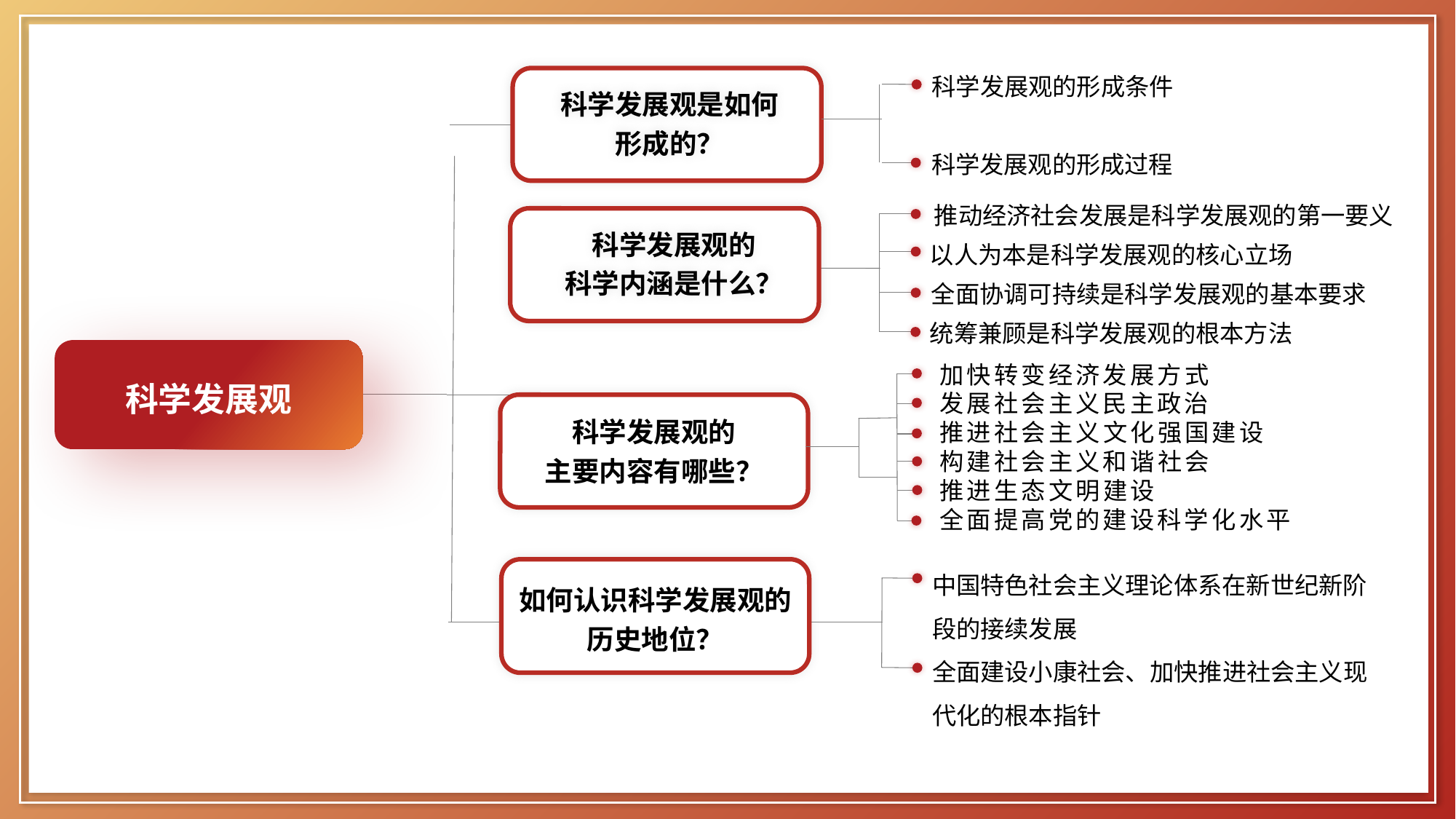

科学发展观的形成条件

科学发展观的形成过程

科学发展观是如何形成的？

推动经济社会发展是科学发展观的第一要义

以人为本是科学发展观的核心立场

全面协调可持续是科学发展观的基本要求

统筹兼顾是科学发展观的根本方法

科学发展观的
科学内涵是什么？

科学发展观
 加快转变经济发展方式
 发展社会主义民主政治
 推进社会主义文化强国建设
 构建社会主义和谐社会
 推进生态文明建设
 全面提高党的建设科学化水平

科学发展观的
主要内容有哪些？

中国特色社会主义理论体系在新世纪新阶段的接续发展
全面建设小康社会、加快推进社会主义现代化的根本指针

如何认识科学发展观的历史地位？